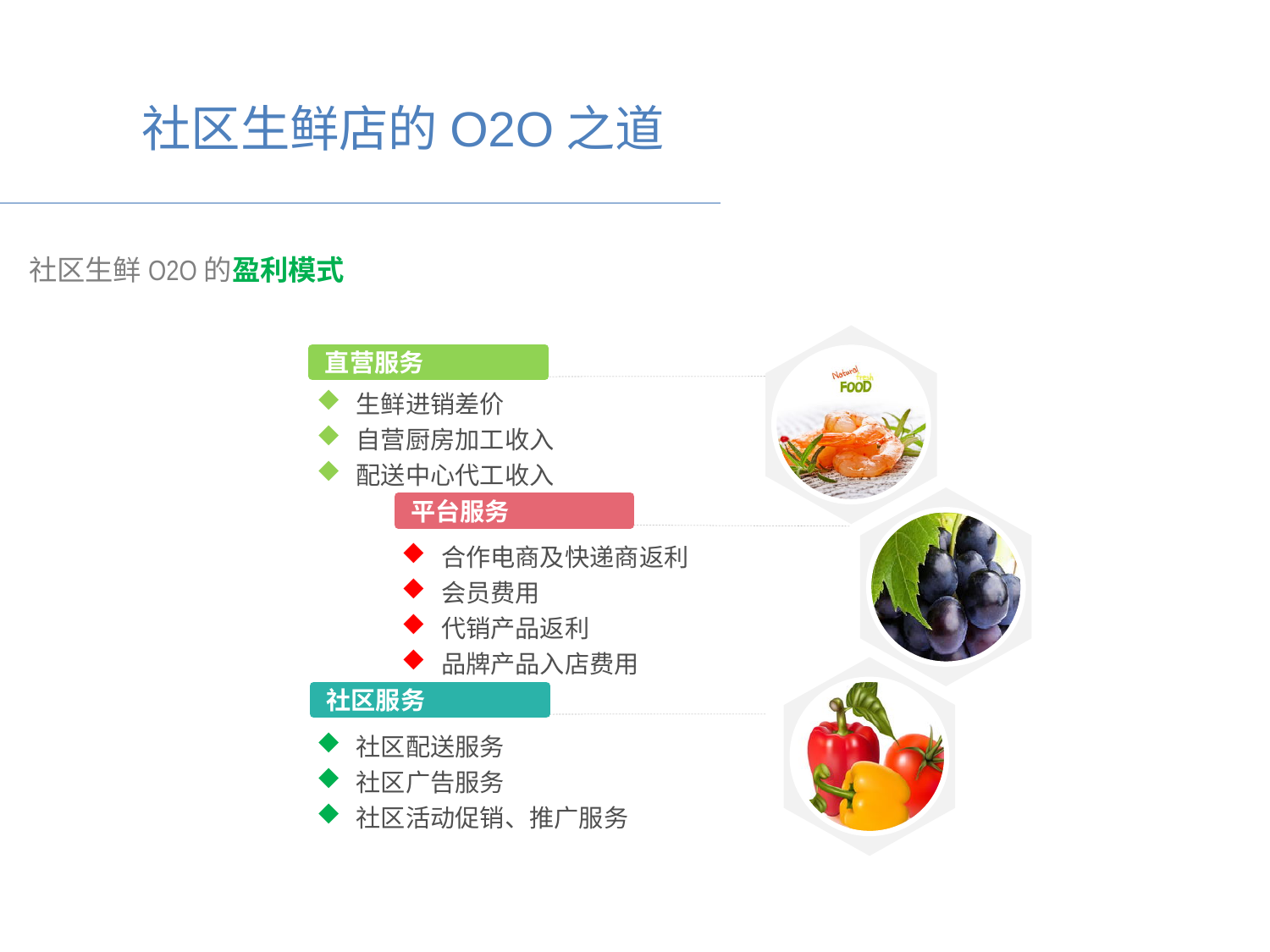

社区生鲜店的O2O之道
社区生鲜O2O的盈利模式

直营服务
生鲜进销差价
自营厨房加工收入
配送中心代工收入
平台服务

合作电商及快递商返利
会员费用
代销产品返利
品牌产品入店费用

社区服务
社区配送服务
社区广告服务
社区活动促销、推广服务